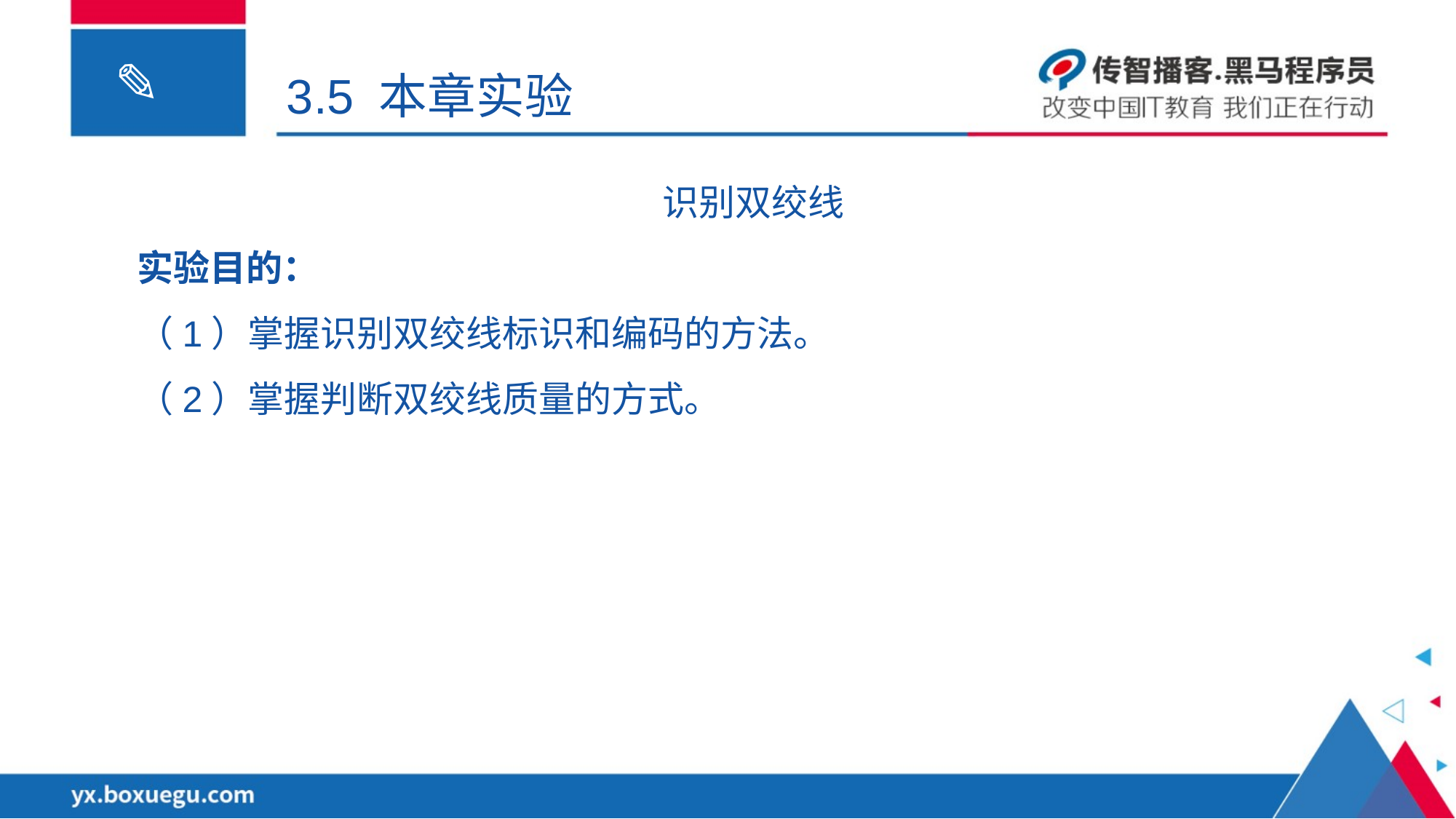

3.5 本章实验
识别双绞线
实验目的：
（1）掌握识别双绞线标识和编码的方法。
（2）掌握判断双绞线质量的方式。